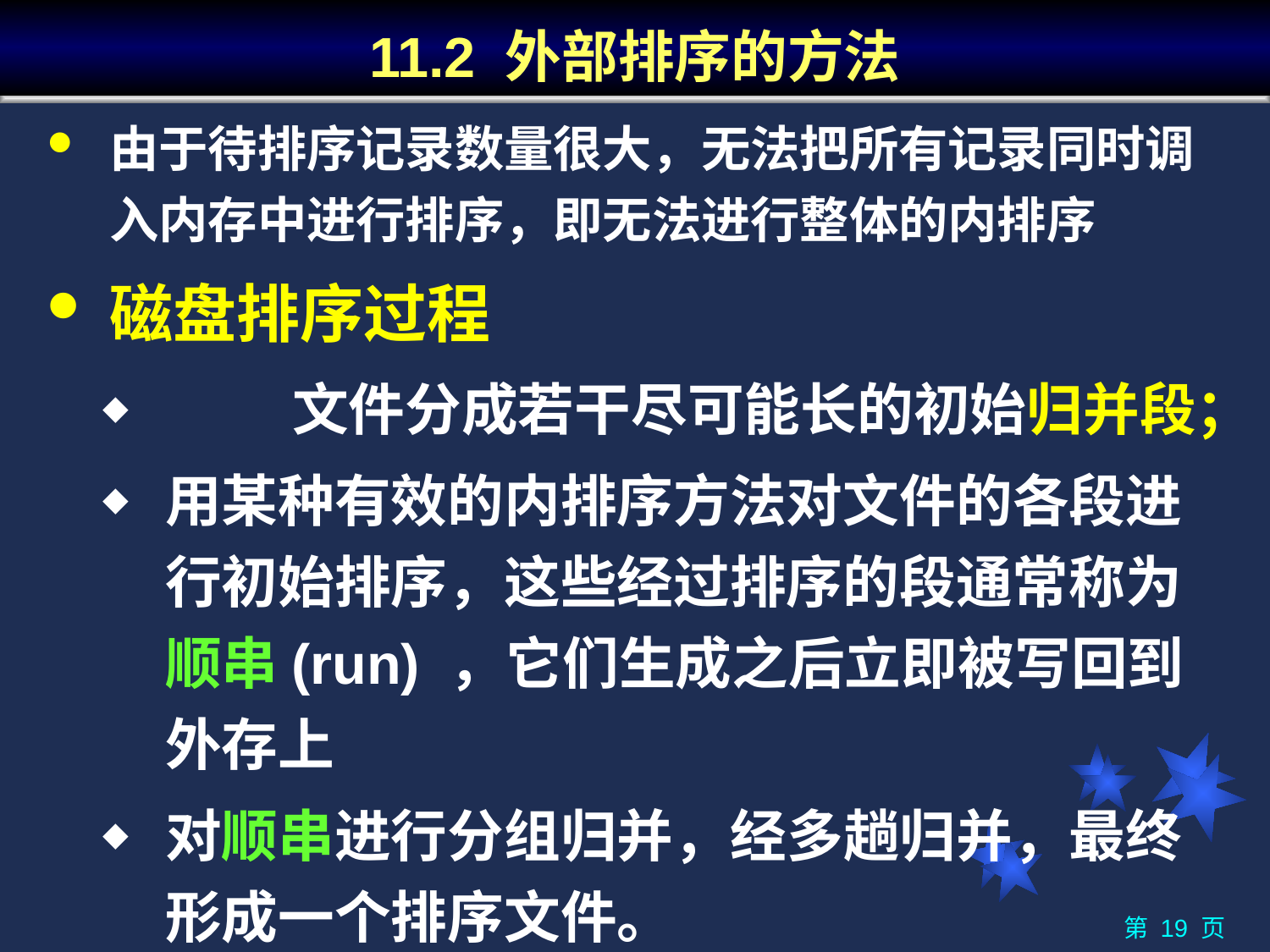

# 11.2 外部排序的方法
由于待排序记录数量很大，无法把所有记录同时调入内存中进行排序，即无法进行整体的内排序
磁盘排序过程
	文件分成若干尽可能长的初始归并段；
用某种有效的内排序方法对文件的各段进行初始排序，这些经过排序的段通常称为顺串(run) ，它们生成之后立即被写回到外存上
对顺串进行分组归并，经多趟归并，最终形成一个排序文件。

	    。
第 19 页